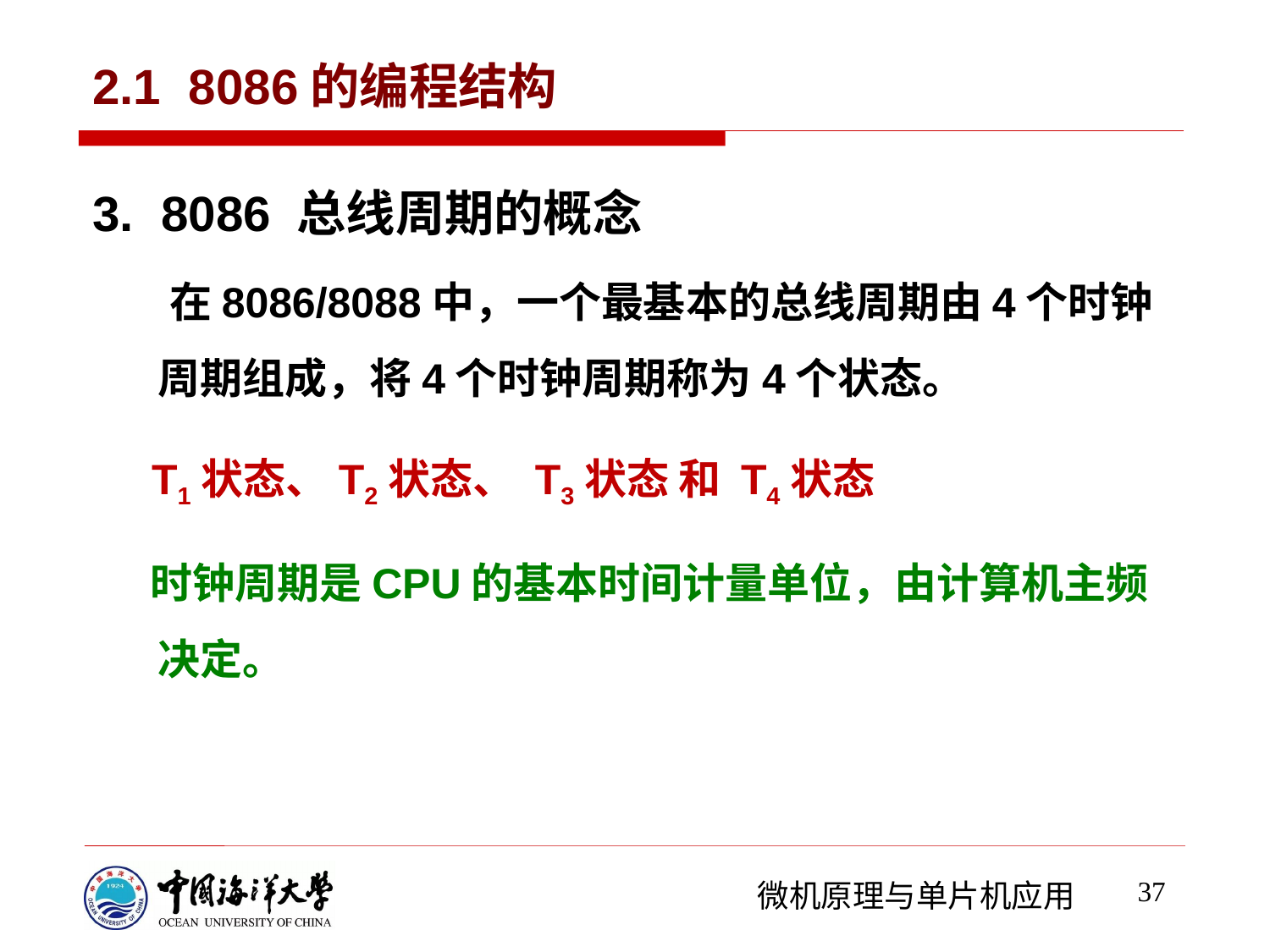

# 2.1  8086的编程结构
3.  8086 总线周期的概念
       在8086/8088中，一个最基本的总线周期由4个时钟周期组成，将4个时钟周期称为4个状态。
     T1状态、T2状态、 T3状态 和 T4状态
     时钟周期是CPU的基本时间计量单位，由计算机主频决定。
37